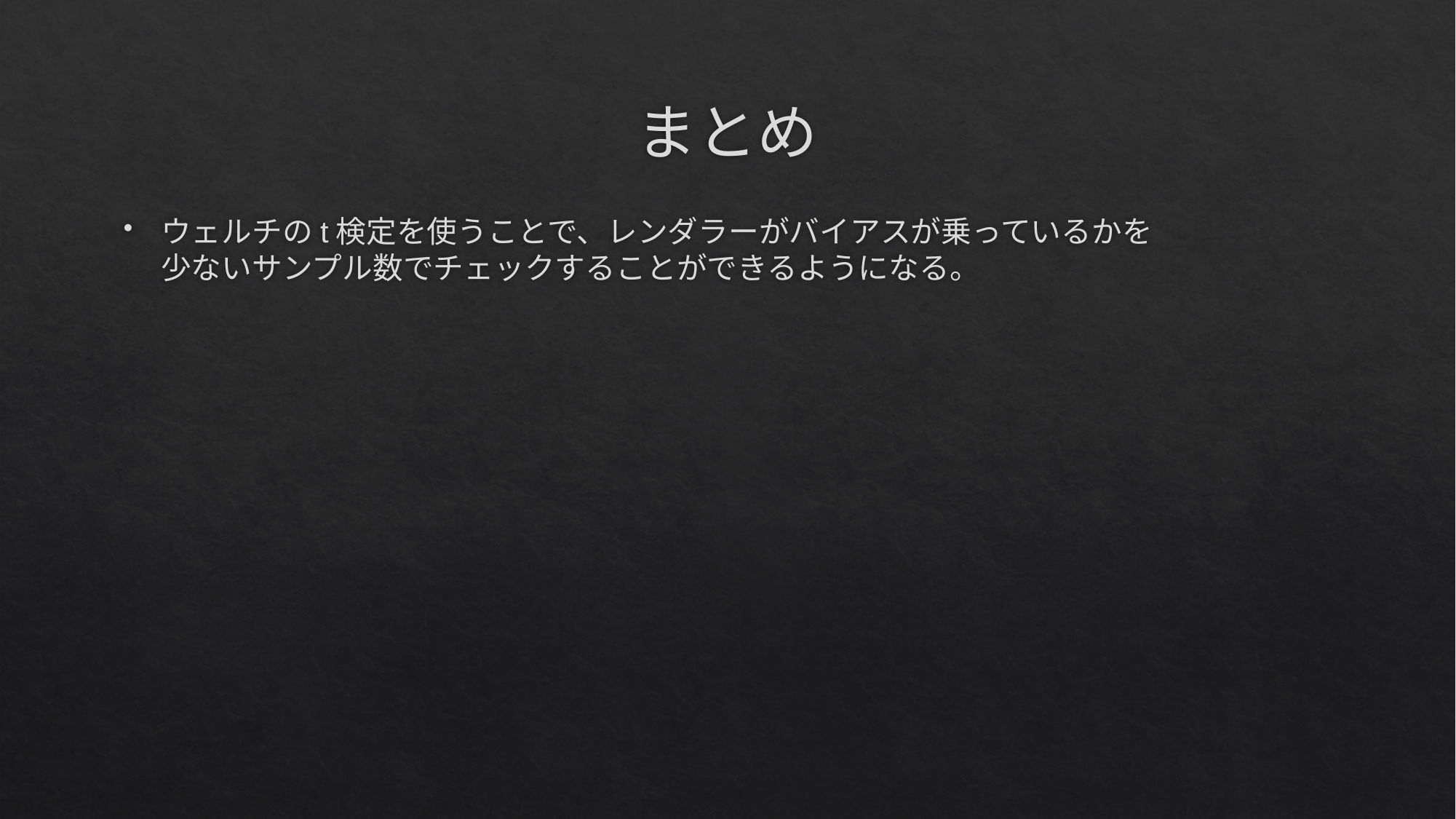

# まとめ
ウェルチのt検定を使うことで、レンダラーがバイアスが乗っているかを
少ないサンプル数でチェックすることができるようになる。